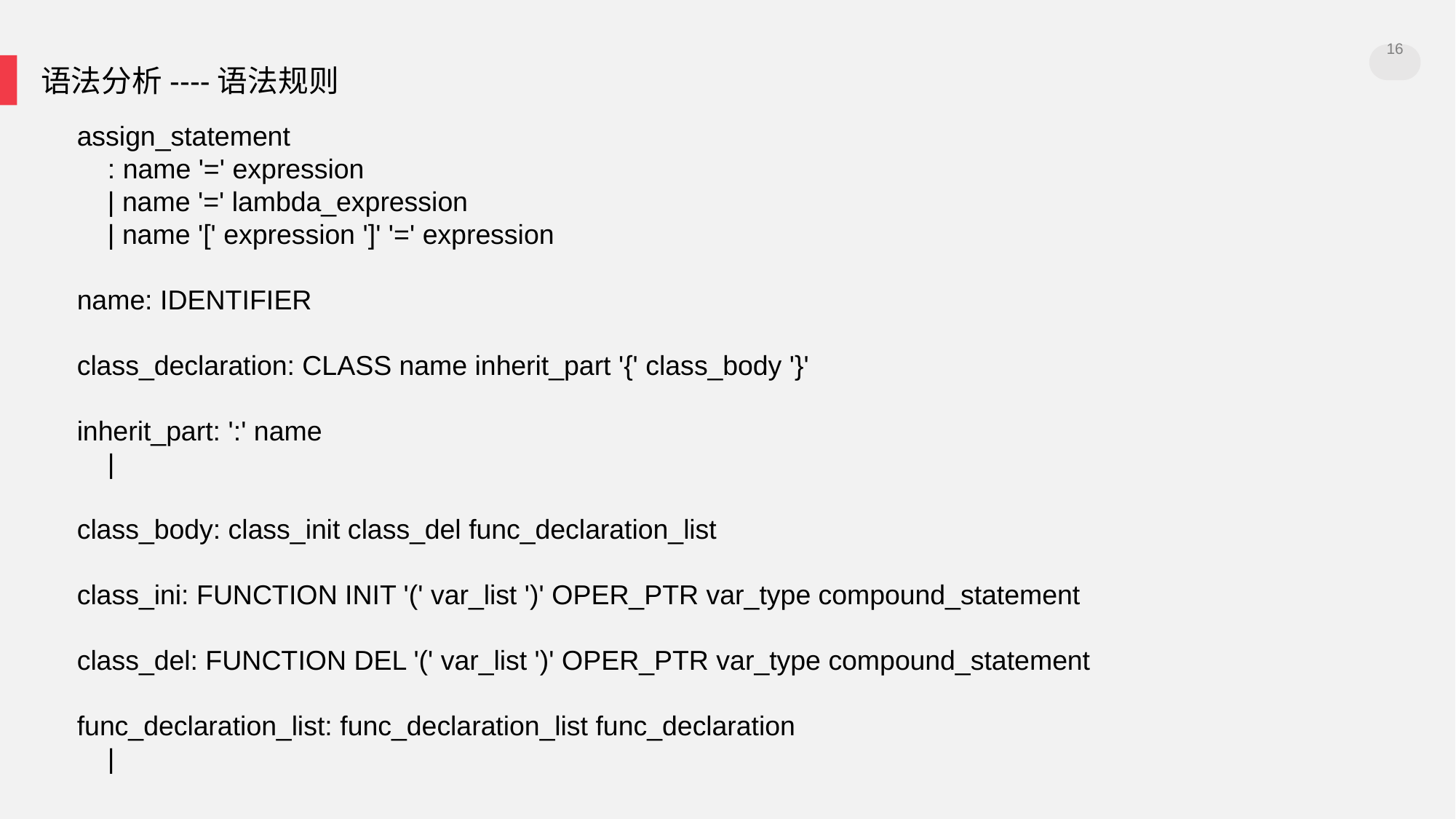

16
语法分析----语法规则

assign_statement
    : name '=' expression
    | name '=' lambda_expression
    | name '[' expression ']' '=' expression

name: IDENTIFIER

class_declaration: CLASS name inherit_part '{' class_body '}'

inherit_part: ':' name
    |

class_body: class_init class_del func_declaration_list

class_ini: FUNCTION INIT '(' var_list ')' OPER_PTR var_type compound_statement

class_del: FUNCTION DEL '(' var_list ')' OPER_PTR var_type compound_statement

func_declaration_list: func_declaration_list func_declaration
    |